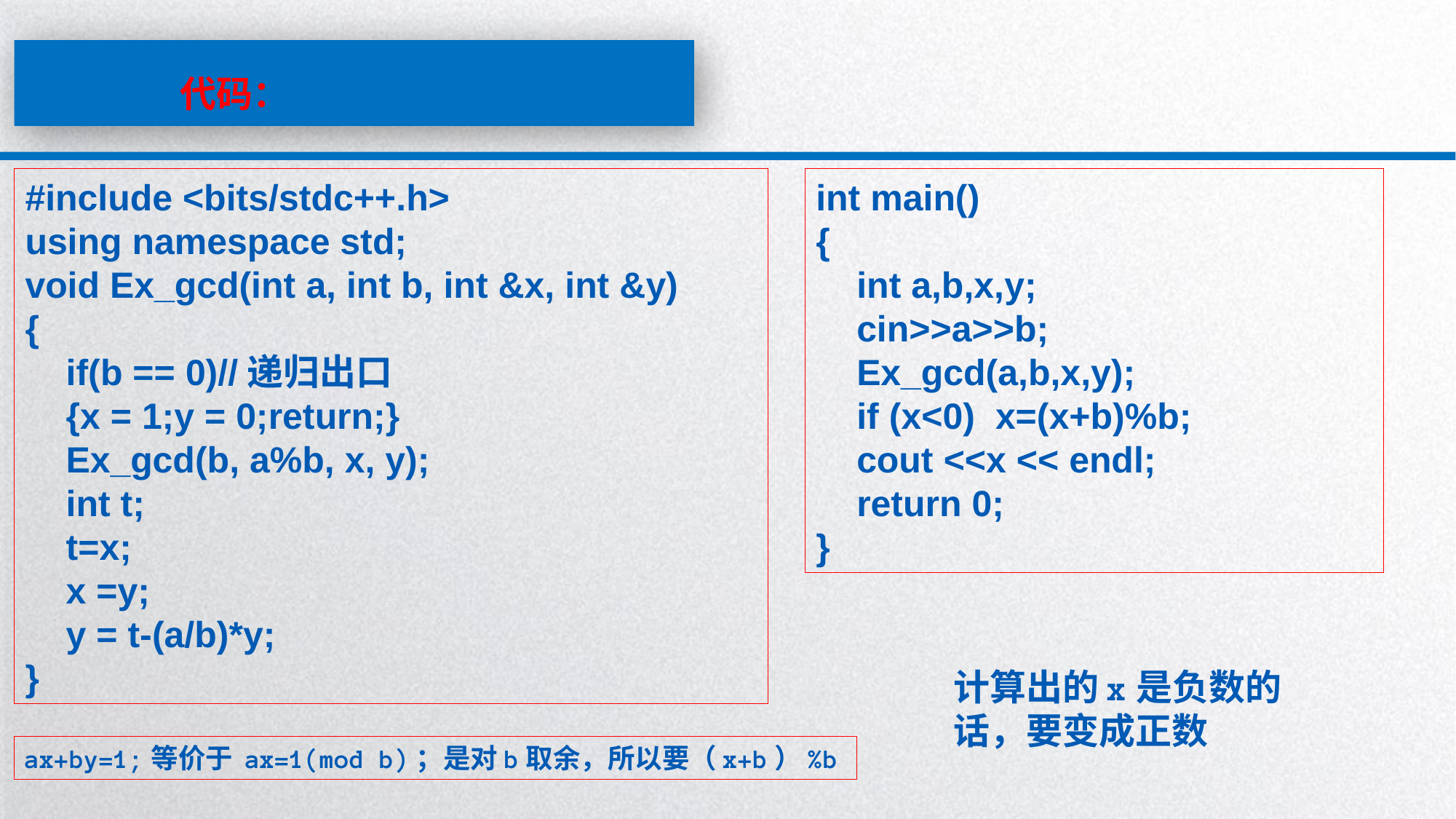

代码：
#include <bits/stdc++.h>
using namespace std;
void Ex_gcd(int a, int b, int &x, int &y)
{
    if(b == 0)//递归出口
    {x = 1;y = 0;return;}
    Ex_gcd(b, a%b, x, y);
    int t;
    t=x;
    x =y;
    y = t-(a/b)*y;
}
int main()
{
    int a,b,x,y;
    cin>>a>>b;
    Ex_gcd(a,b,x,y);
    if (x<0)  x=(x+b)%b;
    cout <<x << endl;
    return 0;
}
计算出的x是负数的话，要变成正数
ax+by=1;等价于 ax=1(mod b)；是对b取余，所以要（x+b）%b